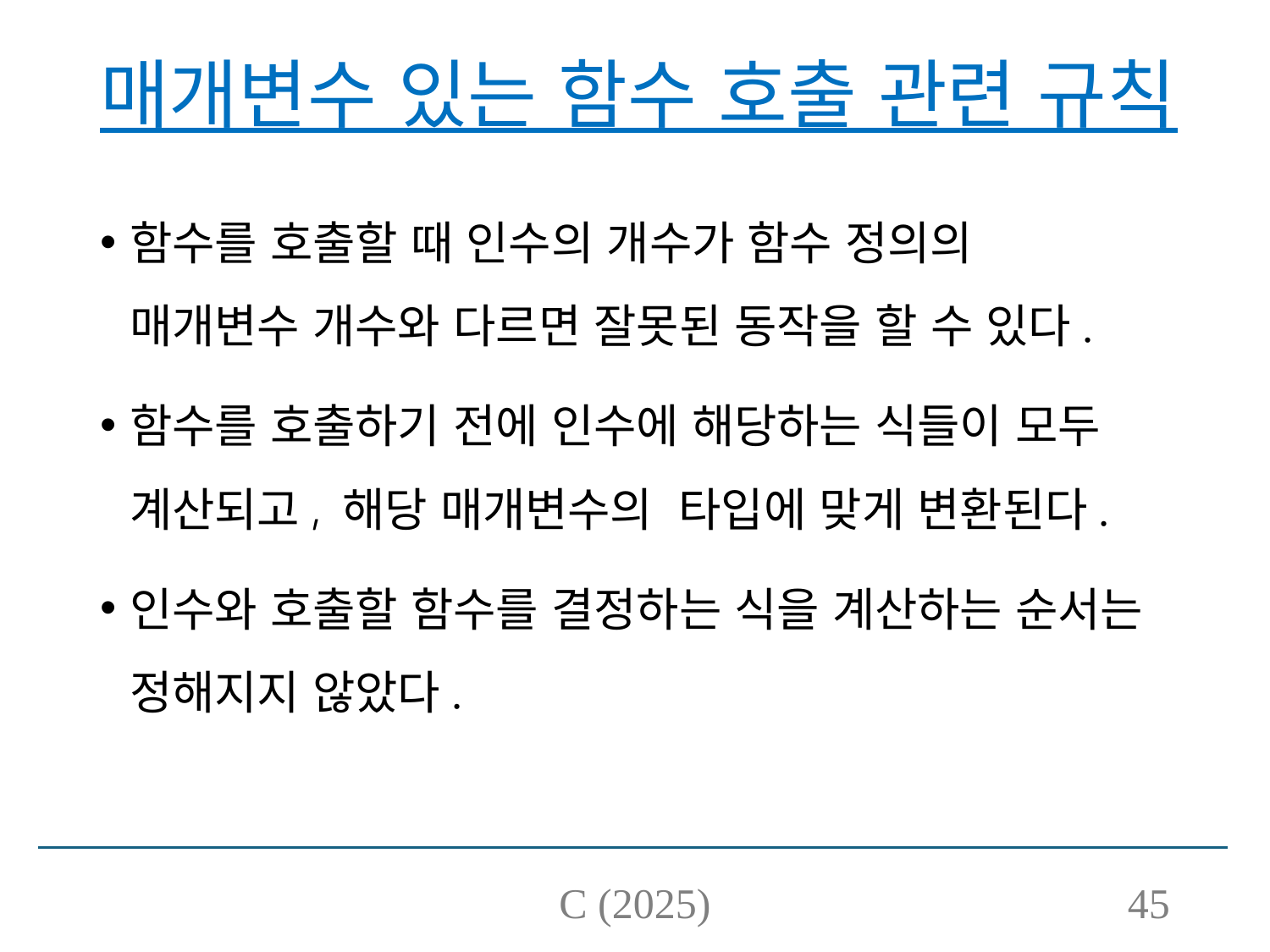

# 매개변수 있는 함수 호출 관련 규칙
함수를 호출할 때 인수의 개수가 함수 정의의 매개변수 개수와 다르면 잘못된 동작을 할 수 있다.
함수를 호출하기 전에 인수에 해당하는 식들이 모두 계산되고, 해당 매개변수의  타입에 맞게 변환된다.
인수와 호출할 함수를 결정하는 식을 계산하는 순서는 정해지지 않았다.
C (2025)
45